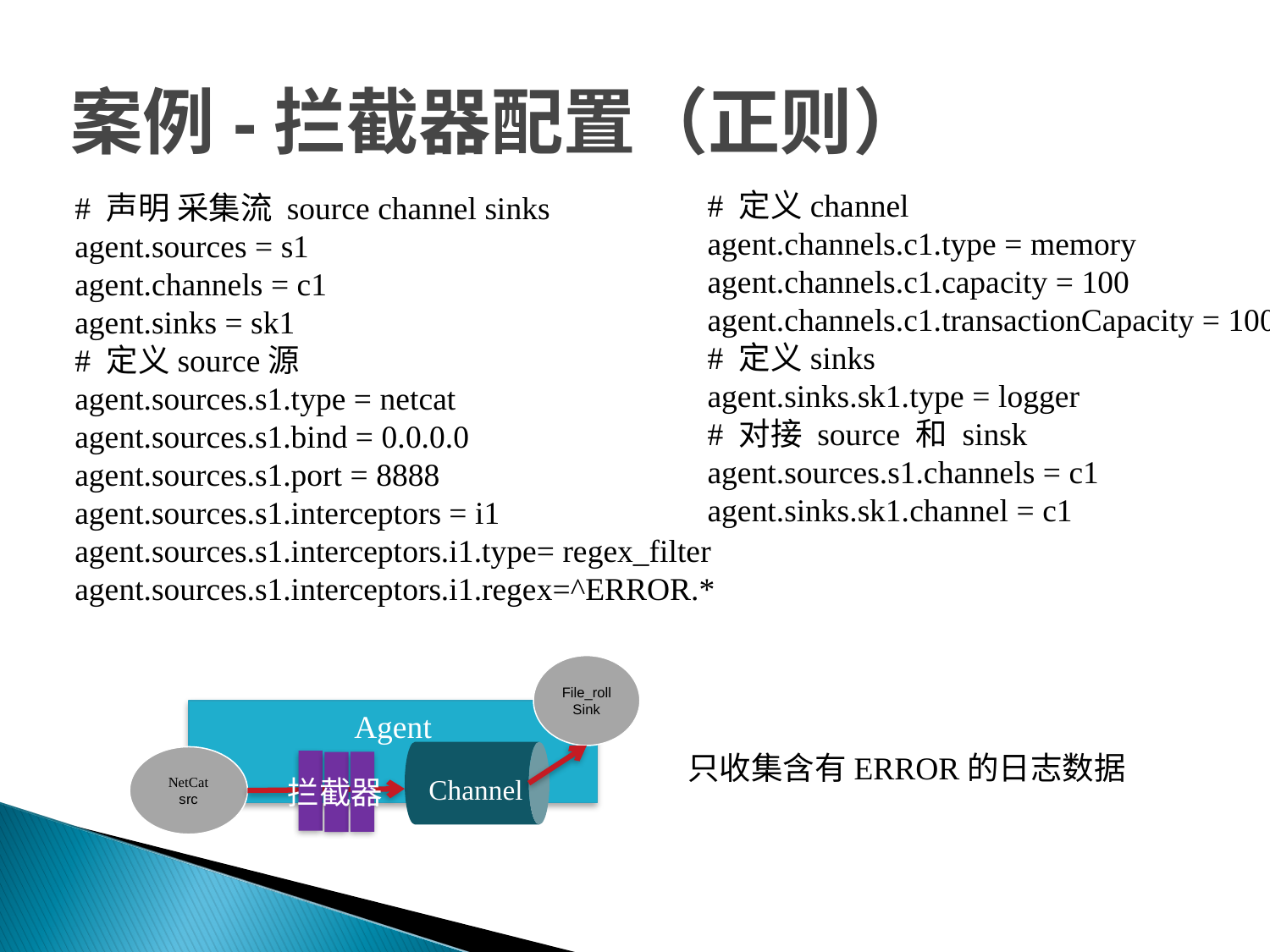

# 案例-拦截器配置（正则）
# 定义channel
agent.channels.c1.type = memory
agent.channels.c1.capacity = 100
agent.channels.c1.transactionCapacity = 100
# 定义sinks
agent.sinks.sk1.type = logger
# 对接 source 和 sinsk
agent.sources.s1.channels = c1
agent.sinks.sk1.channel = c1
# 声明 采集流 source channel sinks
agent.sources = s1
agent.channels = c1
agent.sinks = sk1
# 定义source源
agent.sources.s1.type = netcat
agent.sources.s1.bind = 0.0.0.0
agent.sources.s1.port = 8888
agent.sources.s1.interceptors = i1
agent.sources.s1.interceptors.i1.type= regex_filter
agent.sources.s1.interceptors.i1.regex=^ERROR.*
File_roll
Sink
Agent

Channel
NetCat
src

拦截器
只收集含有ERROR的日志数据